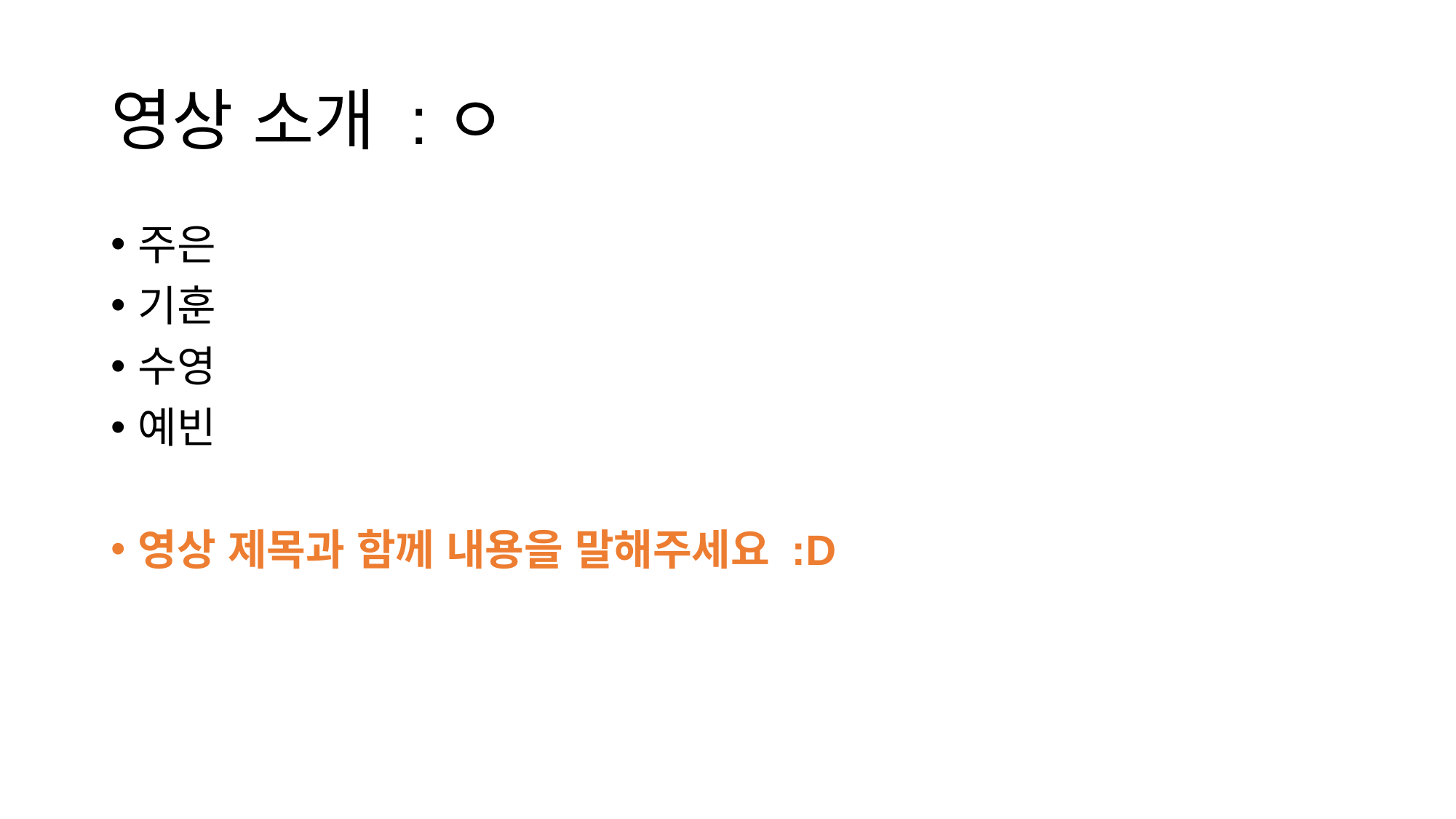

# 영상 소개 :ㅇ
주은
기훈
수영
예빈

영상 제목과 함께 내용을 말해주세요 :D